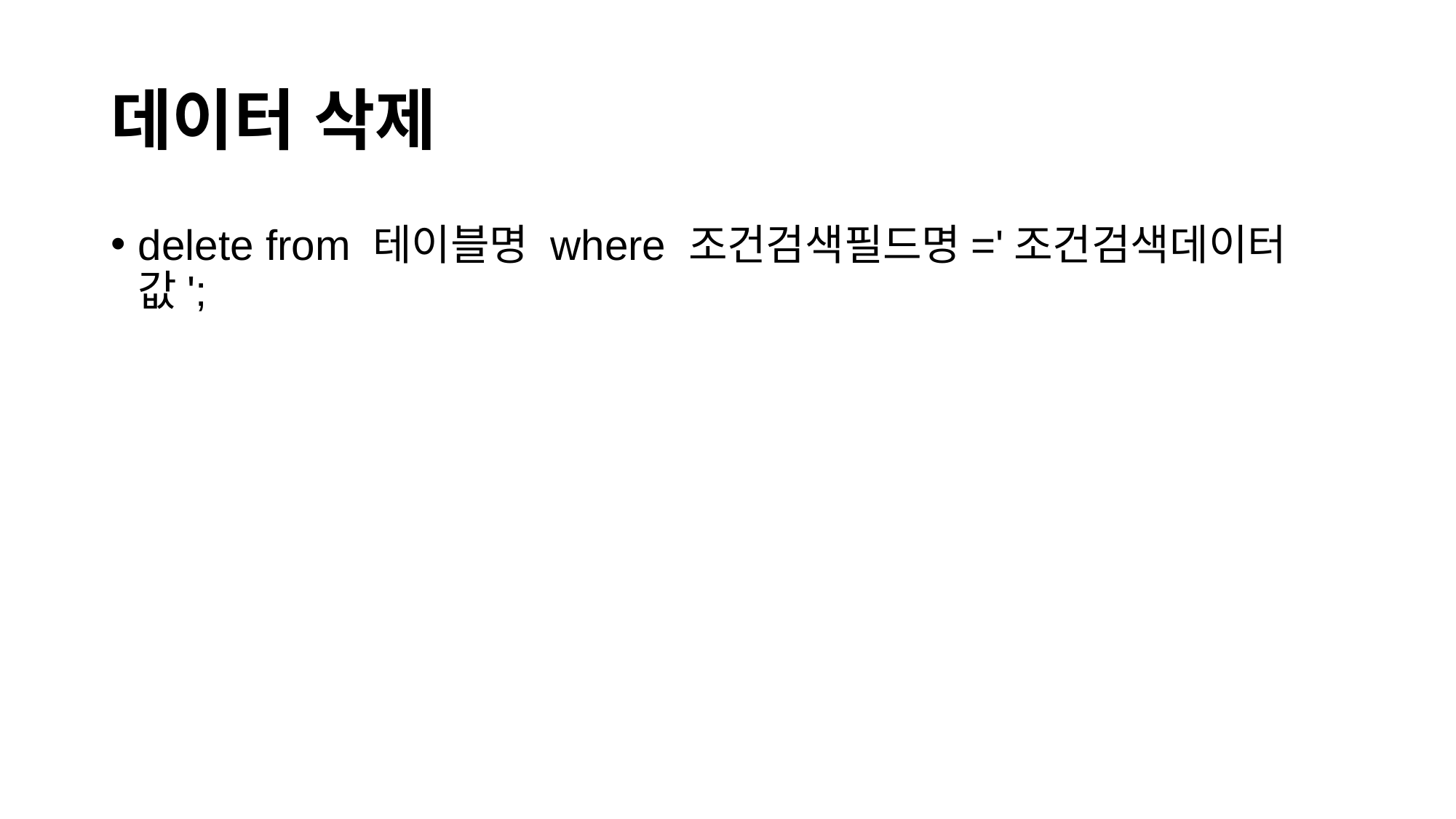

# 데이터 삭제
delete from 테이블명 where 조건검색필드명='조건검색데이터값';